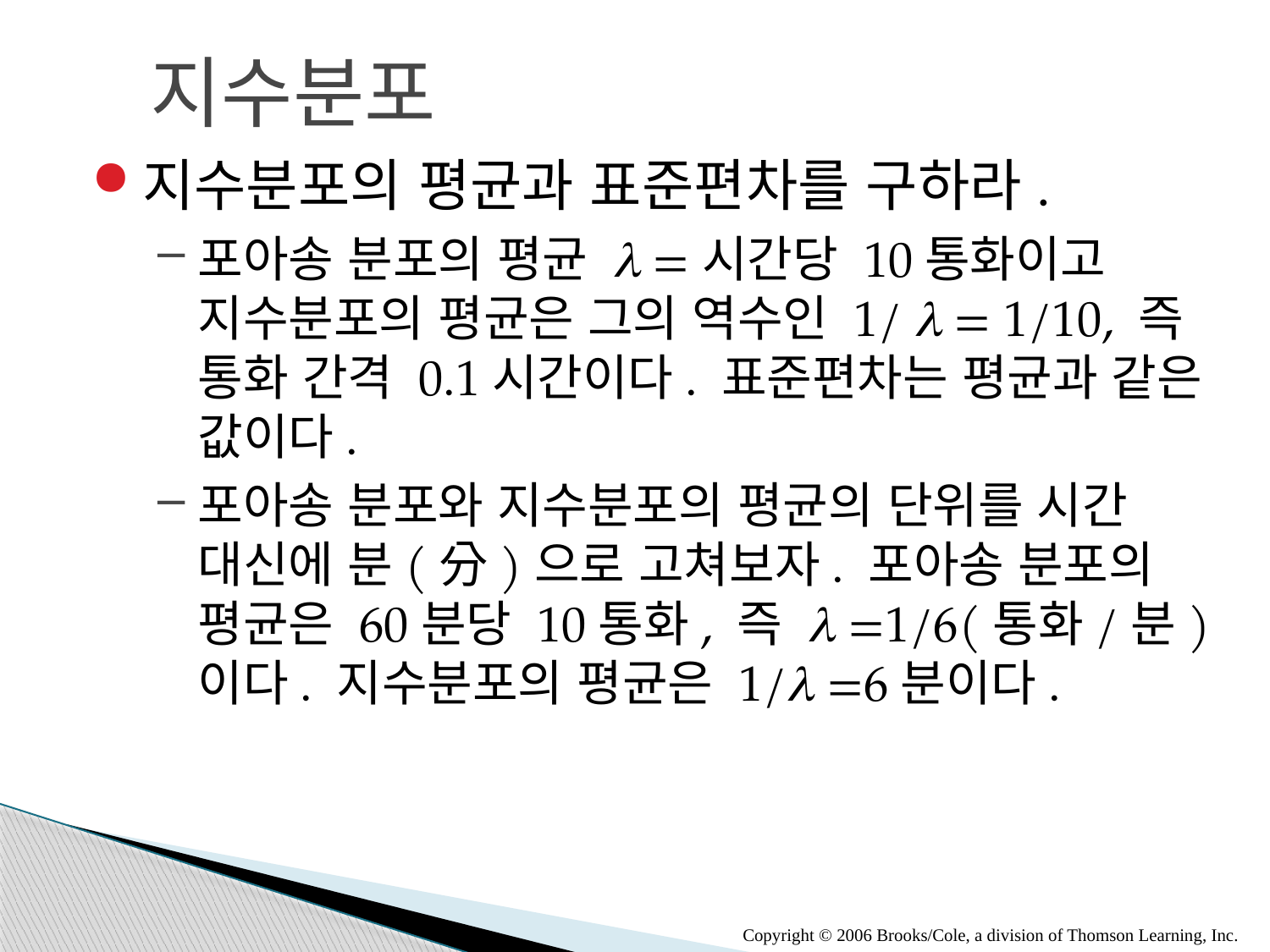

지수분포
지수분포의 평균과 표준편차를 구하라.
포아송 분포의 평균 λ =시간당 10통화이고 지수분포의 평균은 그의 역수인 1/ λ = 1/10, 즉 통화 간격 0.1시간이다. 표준편차는 평균과 같은 값이다.
포아송 분포와 지수분포의 평균의 단위를 시간 대신에 분(分)으로 고쳐보자. 포아송 분포의 평균은 60분당 10통화, 즉 λ =1/6(통화/분) 이다. 지수분포의 평균은 1/λ =6분이다.